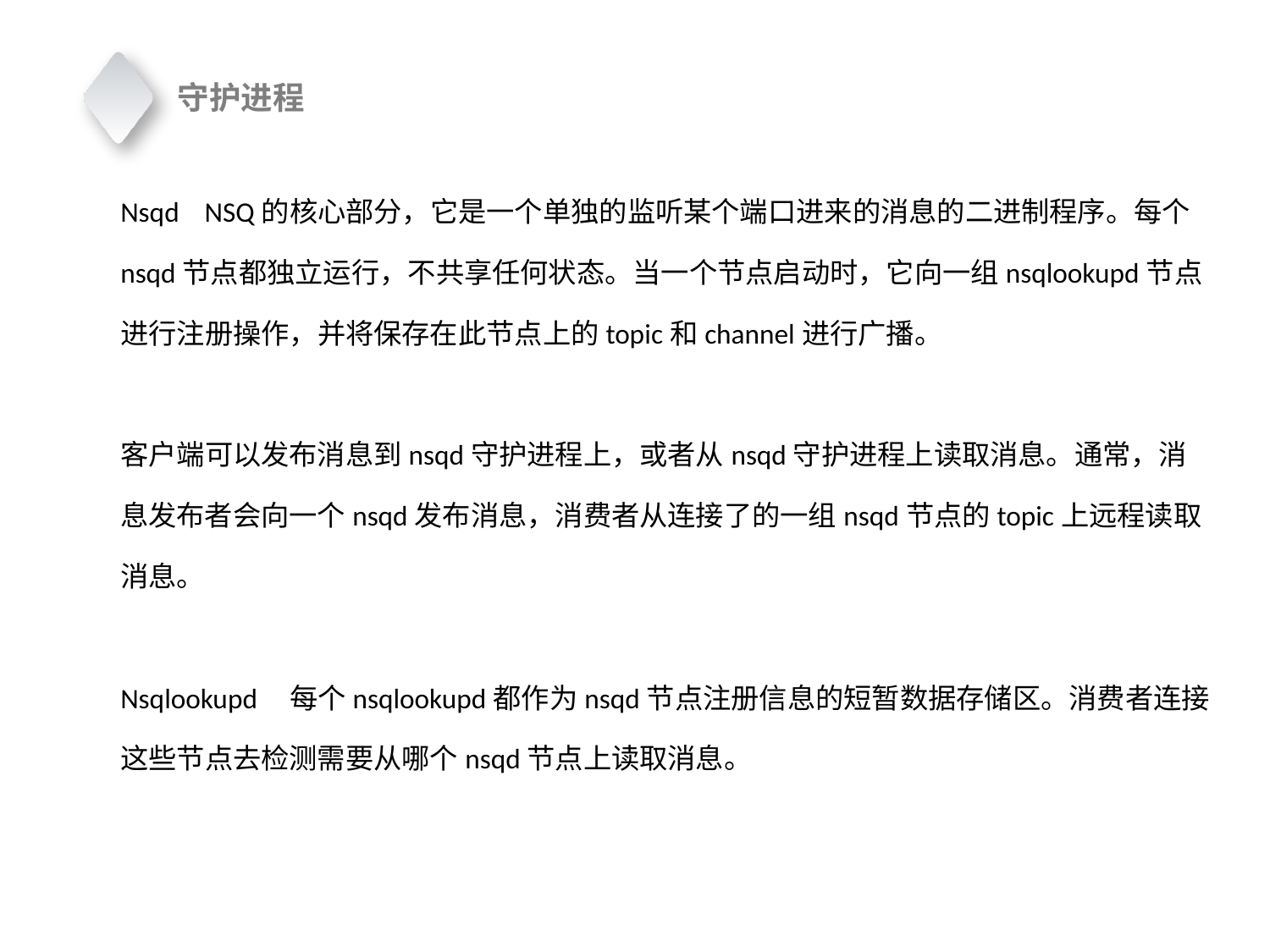

守护进程
Nsqd    NSQ的核心部分，它是一个单独的监听某个端口进来的消息的二进制程序。每个nsqd节点都独立运行，不共享任何状态。当一个节点启动时，它向一组nsqlookupd节点进行注册操作，并将保存在此节点上的topic和channel进行广播。

客户端可以发布消息到nsqd守护进程上，或者从nsqd守护进程上读取消息。通常，消息发布者会向一个nsqd发布消息，消费者从连接了的一组nsqd节点的topic上远程读取消息。

Nsqlookupd    每个nsqlookupd都作为nsqd节点注册信息的短暂数据存储区。消费者连接这些节点去检测需要从哪个nsqd节点上读取消息。